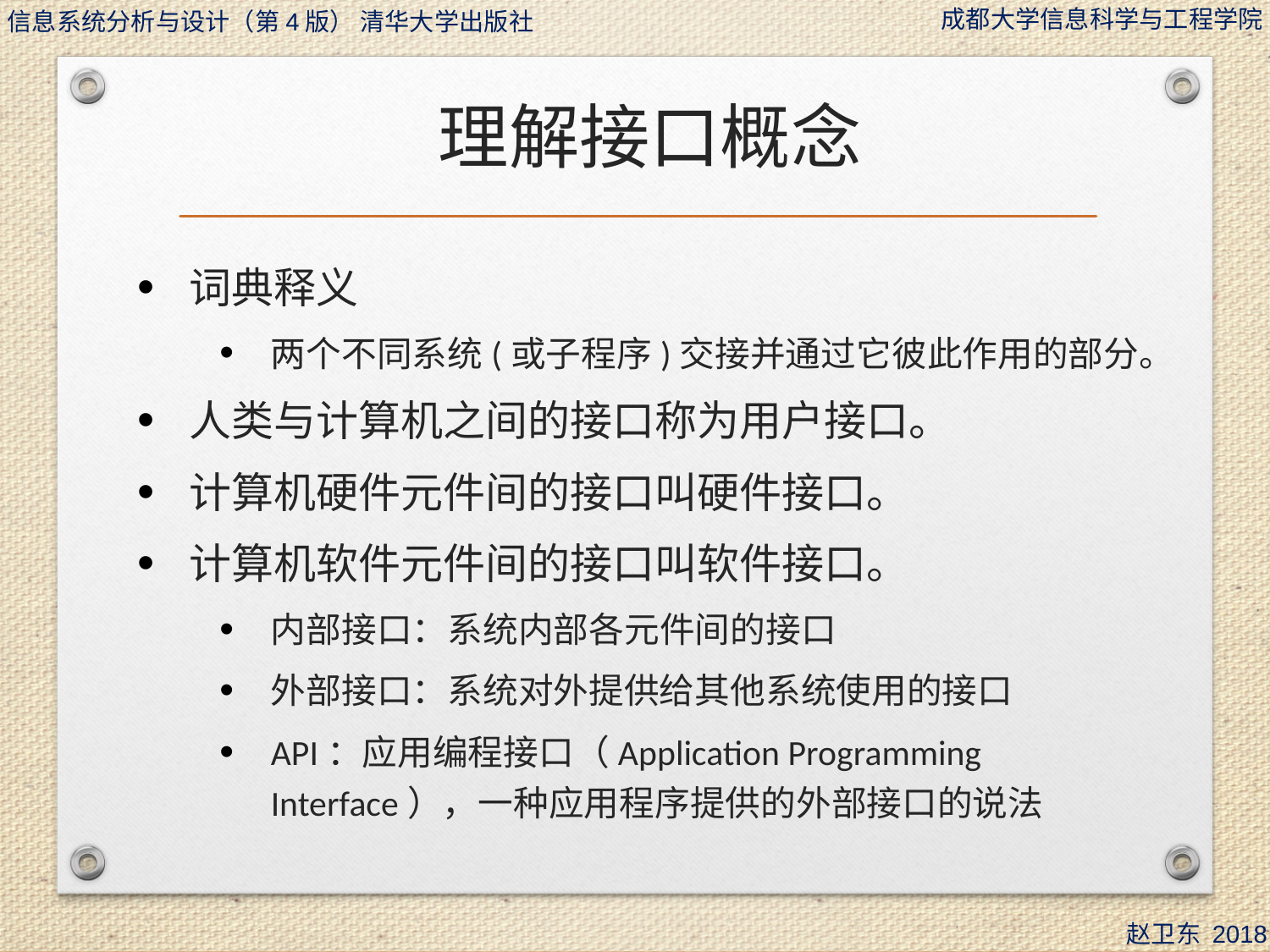

# 理解接口概念
词典释义
两个不同系统(或子程序)交接并通过它彼此作用的部分。
人类与计算机之间的接口称为用户接口。
计算机硬件元件间的接口叫硬件接口。
计算机软件元件间的接口叫软件接口。
内部接口：系统内部各元件间的接口
外部接口：系统对外提供给其他系统使用的接口
API：应用编程接口（Application Programming Interface），一种应用程序提供的外部接口的说法